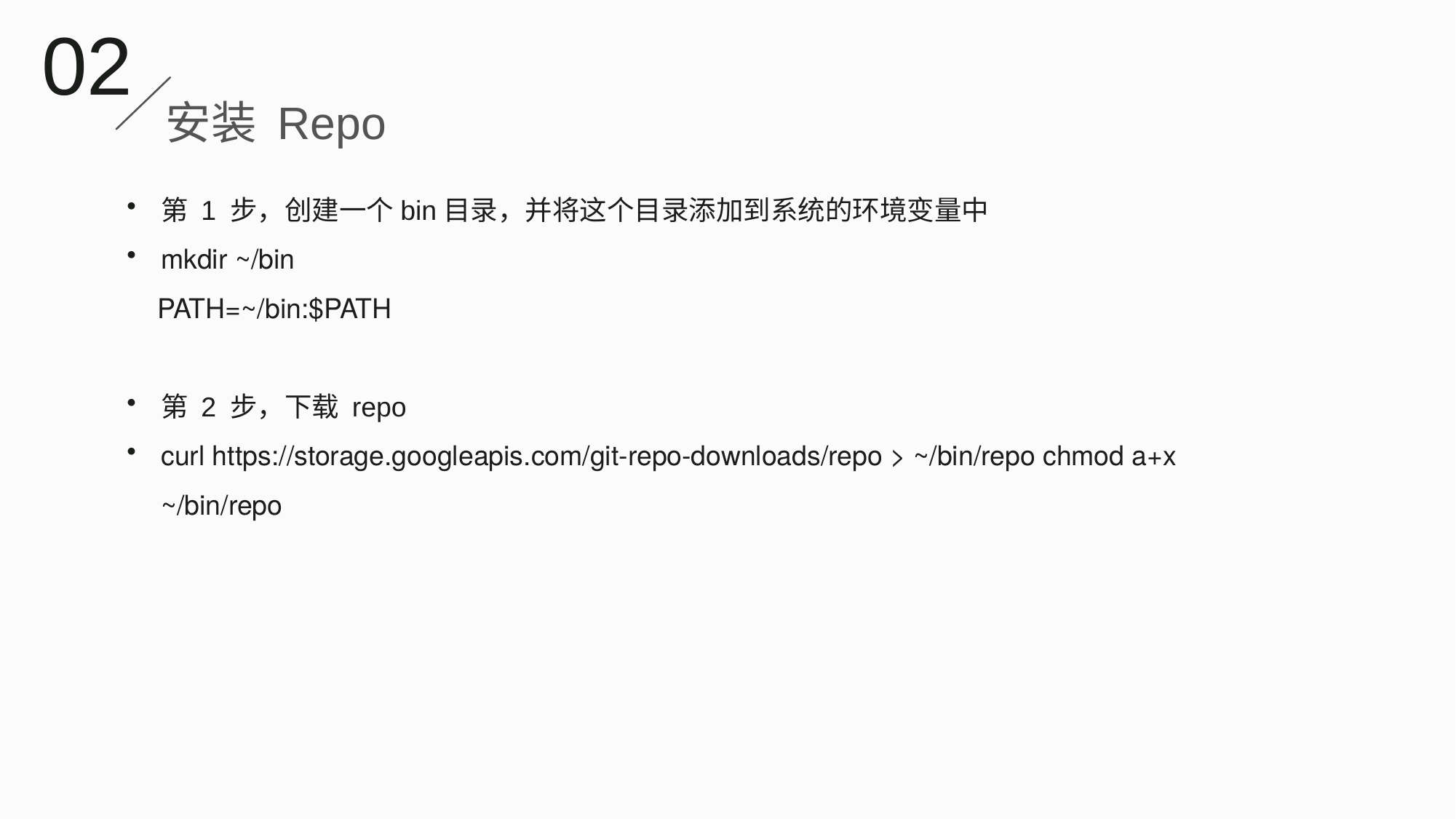

02
安装 Repo
第 1 步，创建一个bin目录，并将这个目录添加到系统的环境变量中
mkdir ~/bin
    PATH=~/bin:$PATH

第 2 步，下载 repo
curl https://storage.googleapis.com/git-repo-downloads/repo > ~/bin/repo chmod a+x ~/bin/repo